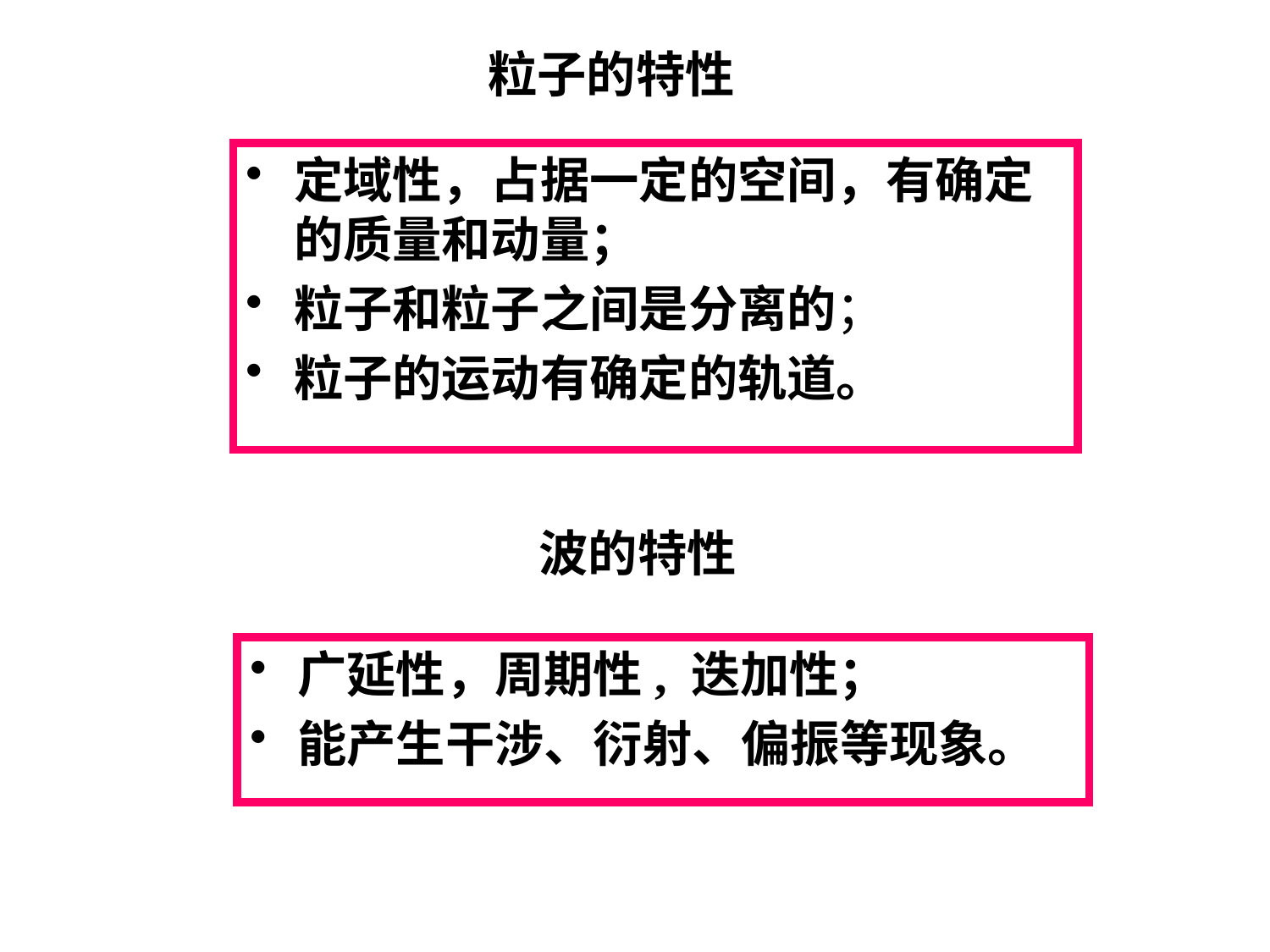

粒子的特性
定域性，占据一定的空间，有确定的质量和动量；
粒子和粒子之间是分离的；
粒子的运动有确定的轨道。
波的特性
广延性，周期性, 迭加性；
能产生干涉、衍射、偏振等现象。